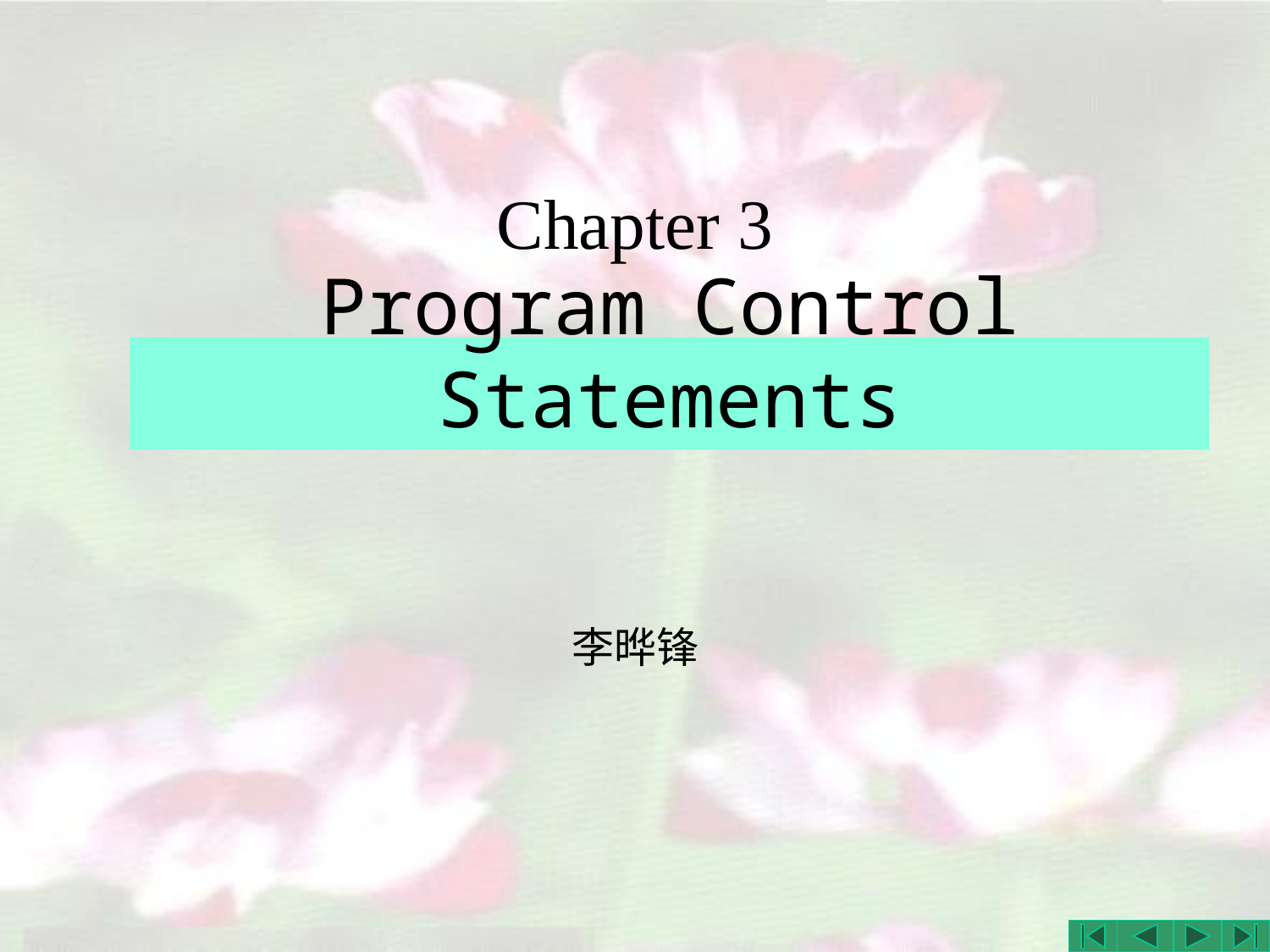

# Chapter 3
Program Control Statements
李晔锋